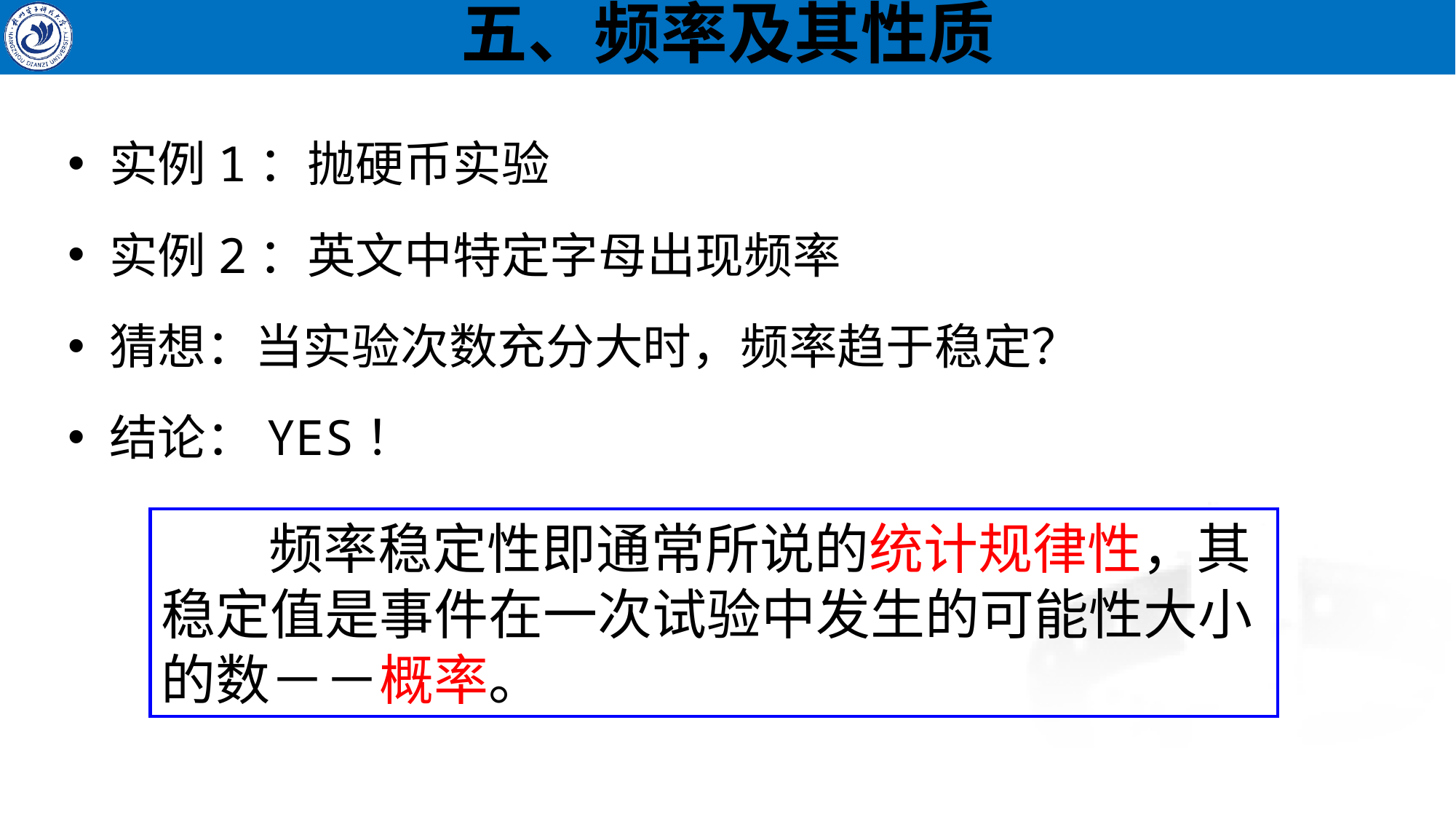

# 五、频率及其性质
实例1：抛硬币实验
实例2：英文中特定字母出现频率
猜想：当实验次数充分大时，频率趋于稳定？
结论：YES！
频率稳定性即通常所说的统计规律性，其稳定值是事件在一次试验中发生的可能性大小的数－－概率。